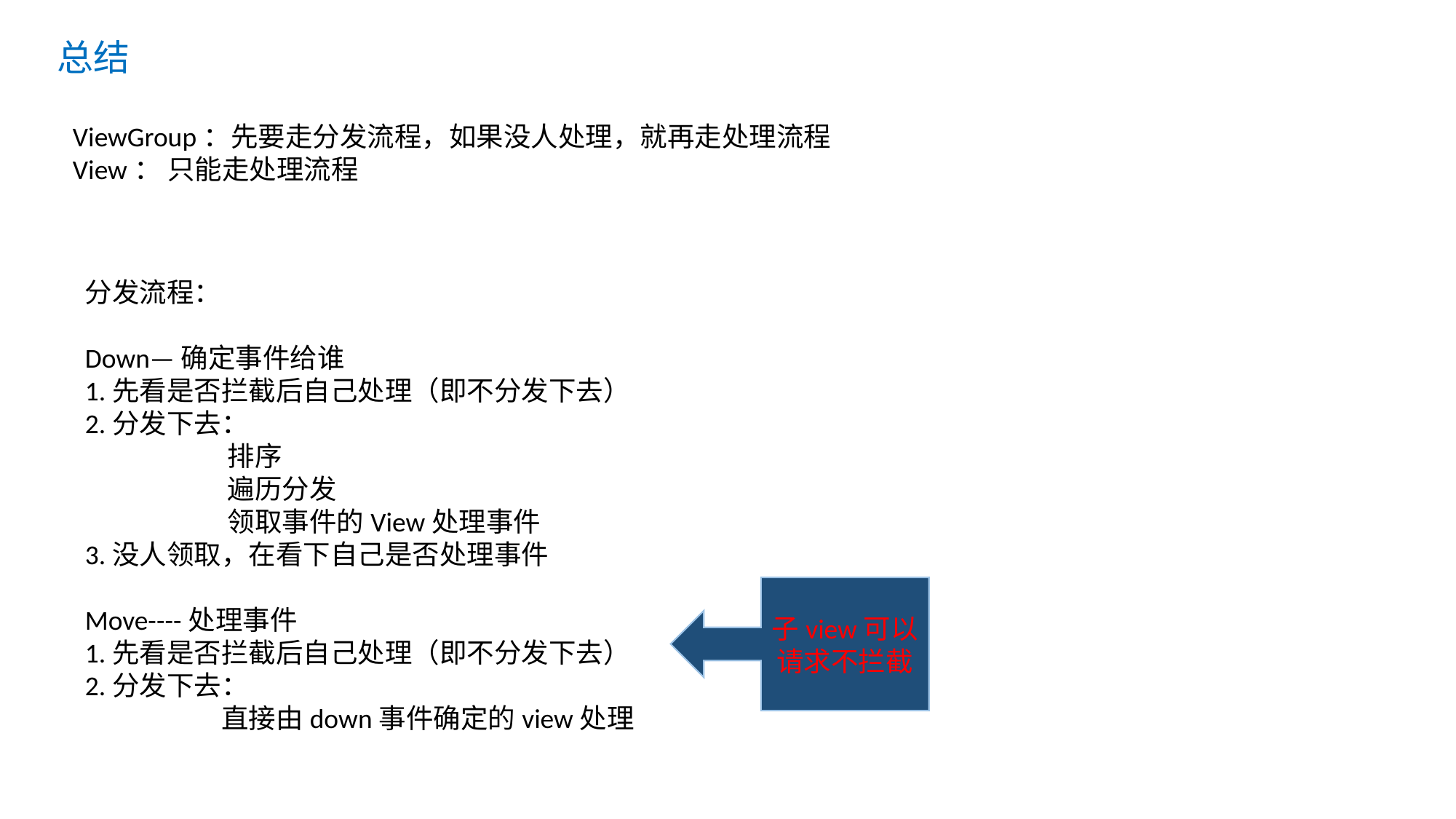

总结
ViewGroup：先要走分发流程，如果没人处理，就再走处理流程
View： 只能走处理流程
分发流程：

Down—确定事件给谁
1.先看是否拦截后自己处理（即不分发下去）
2.分发下去：
                      排序
                      遍历分发
                      领取事件的View处理事件
3.没人领取，在看下自己是否处理事件

Move----处理事件
1.先看是否拦截后自己处理（即不分发下去）
2.分发下去：
                     直接由down事件确定的view处理
子view可以请求不拦截